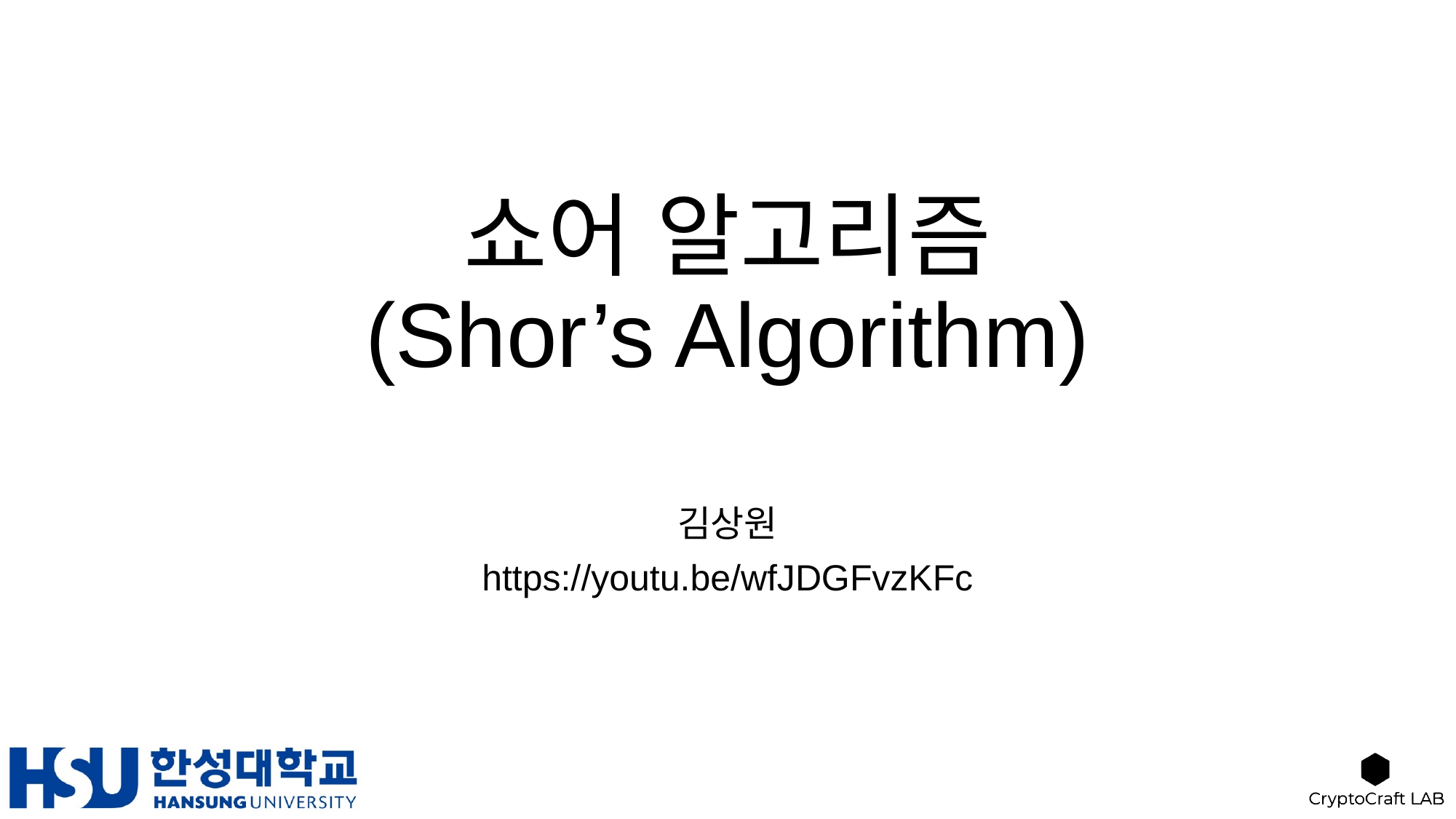

# 쇼어 알고리즘 (Shor’s Algorithm)
김상원
https://youtu.be/wfJDGFvzKFc